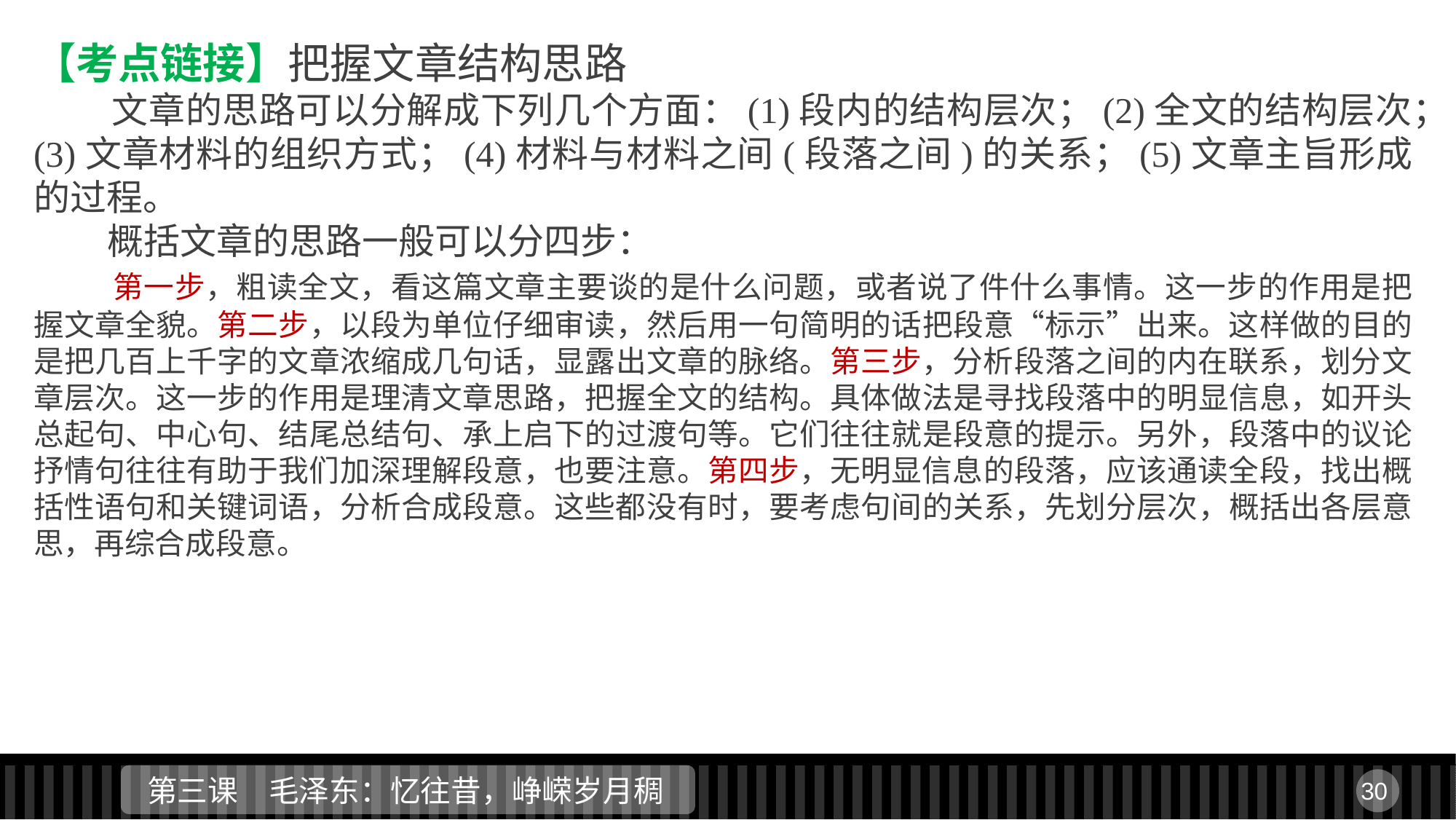

【考点链接】把握文章结构思路
        文章的思路可以分解成下列几个方面：(1)段内的结构层次；(2)全文的结构层次；(3)文章材料的组织方式；(4)材料与材料之间(段落之间)的关系；(5)文章主旨形成的过程。
        概括文章的思路一般可以分四步：
        第一步，粗读全文，看这篇文章主要谈的是什么问题，或者说了件什么事情。这一步的作用是把握文章全貌。第二步，以段为单位仔细审读，然后用一句简明的话把段意“标示”出来。这样做的目的是把几百上千字的文章浓缩成几句话，显露出文章的脉络。第三步，分析段落之间的内在联系，划分文章层次。这一步的作用是理清文章思路，把握全文的结构。具体做法是寻找段落中的明显信息，如开头总起句、中心句、结尾总结句、承上启下的过渡句等。它们往往就是段意的提示。另外，段落中的议论抒情句往往有助于我们加深理解段意，也要注意。第四步，无明显信息的段落，应该通读全段，找出概括性语句和关键词语，分析合成段意。这些都没有时，要考虑句间的关系，先划分层次，概括出各层意思，再综合成段意。